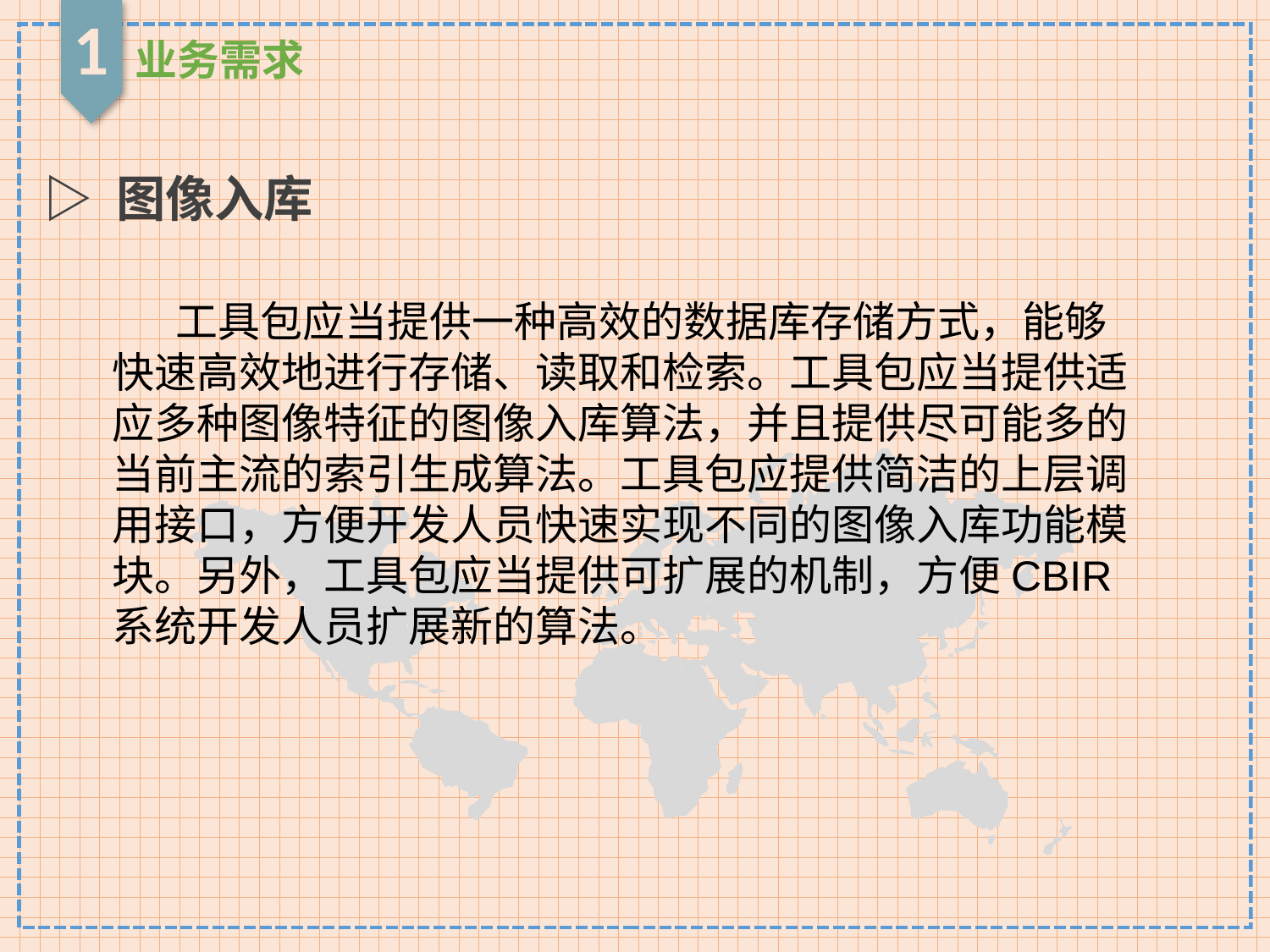

1
业务需求
▷ 图像入库
工具包应当提供一种高效的数据库存储方式，能够快速高效地进行存储、读取和检索。工具包应当提供适应多种图像特征的图像入库算法，并且提供尽可能多的当前主流的索引生成算法。工具包应提供简洁的上层调用接口，方便开发人员快速实现不同的图像入库功能模块。另外，工具包应当提供可扩展的机制，方便CBIR系统开发人员扩展新的算法。